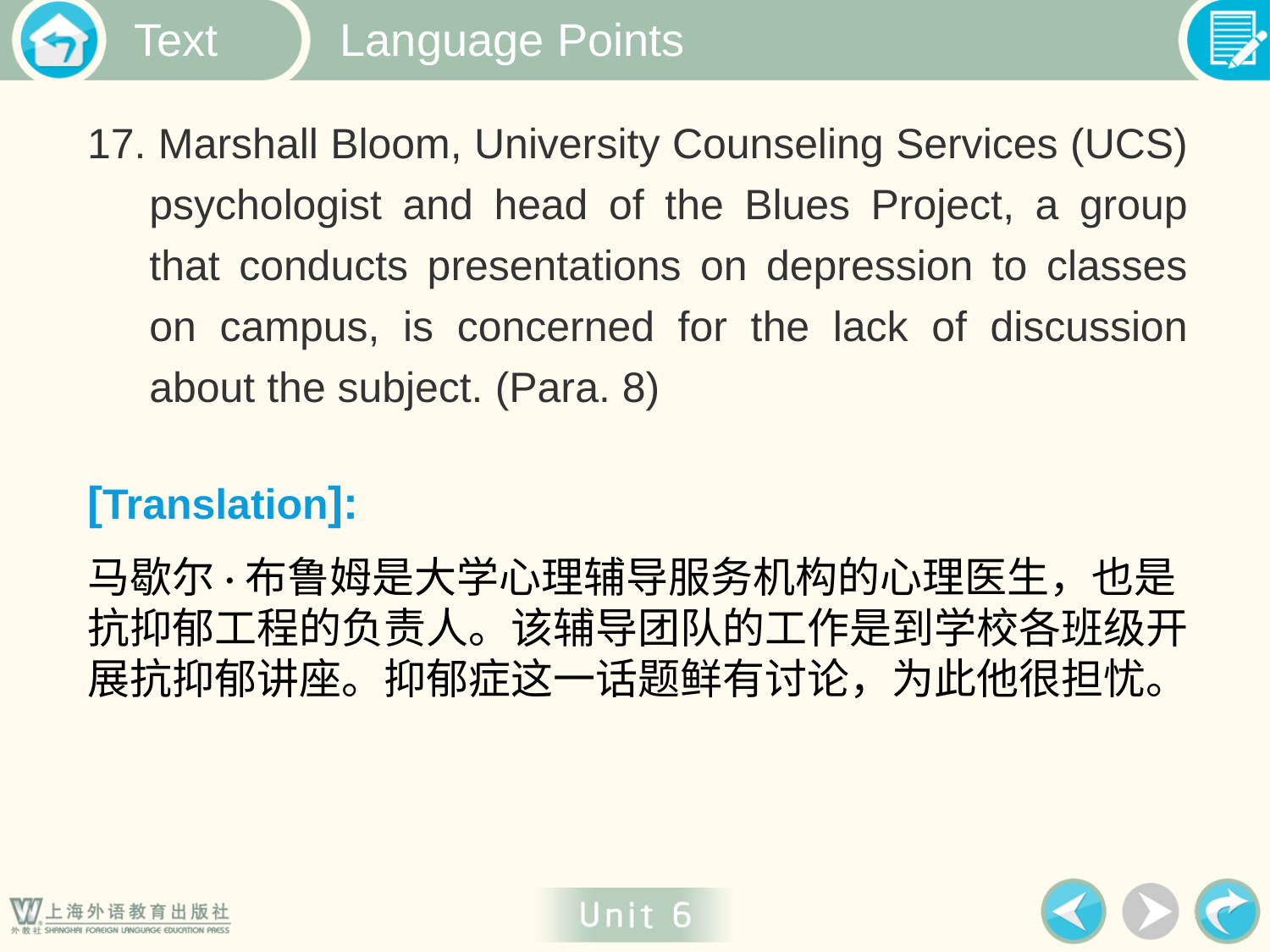

Language Points
17. Marshall Bloom, University Counseling Services (UCS) psychologist and head of the Blues Project, a group that conducts presentations on depression to classes on campus, is concerned for the lack of discussion about the subject. (Para. 8)

[Translation]:
马歇尔·布鲁姆是大学心理辅导服务机构的心理医生，也是抗抑郁工程的负责人。该辅导团队的工作是到学校各班级开展抗抑郁讲座。抑郁症这一话题鲜有讨论，为此他很担忧。